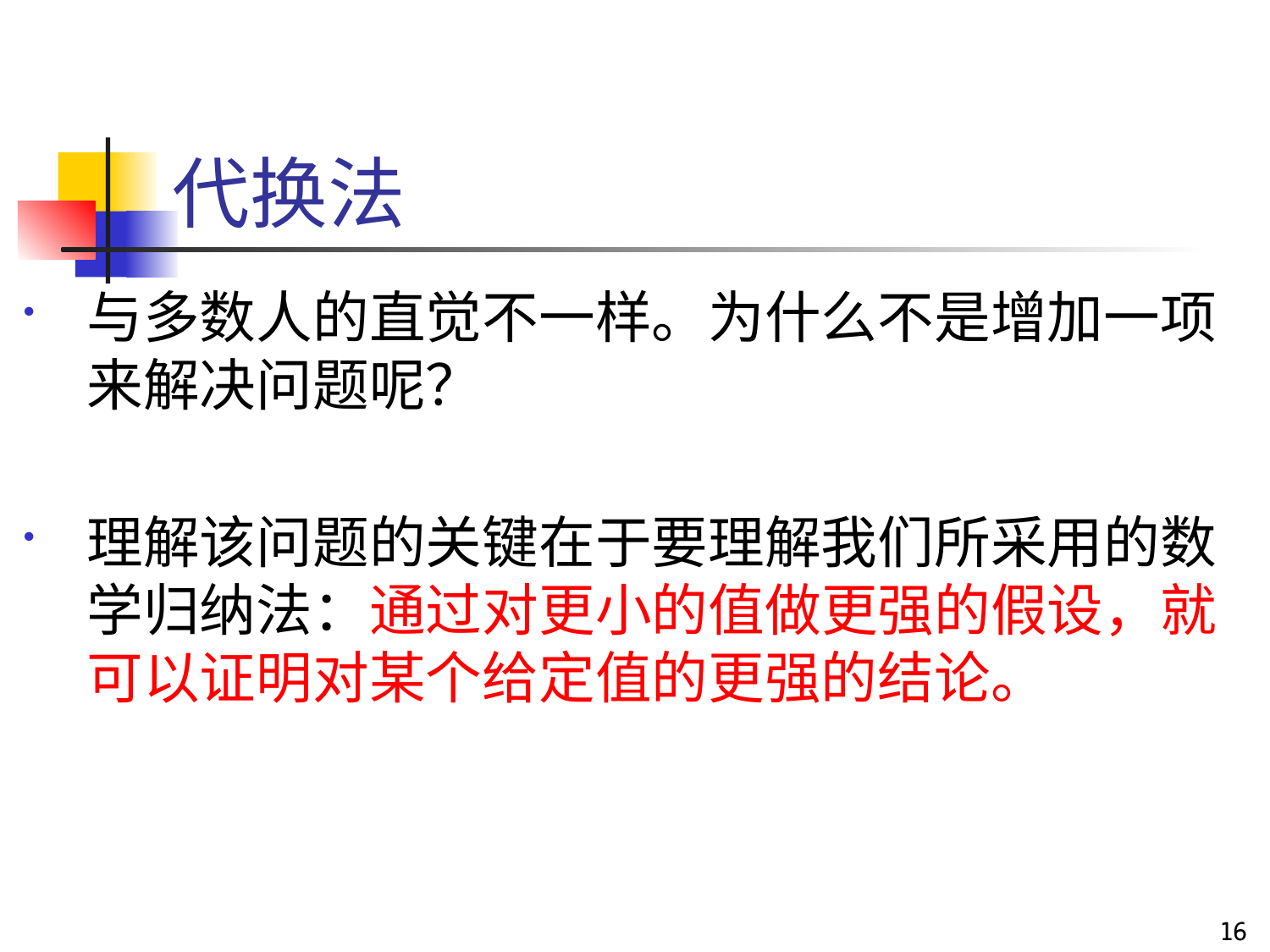

# 代换法
与多数人的直觉不一样。为什么不是增加一项来解决问题呢？

理解该问题的关键在于要理解我们所采用的数学归纳法：通过对更小的值做更强的假设，就可以证明对某个给定值的更强的结论。

16